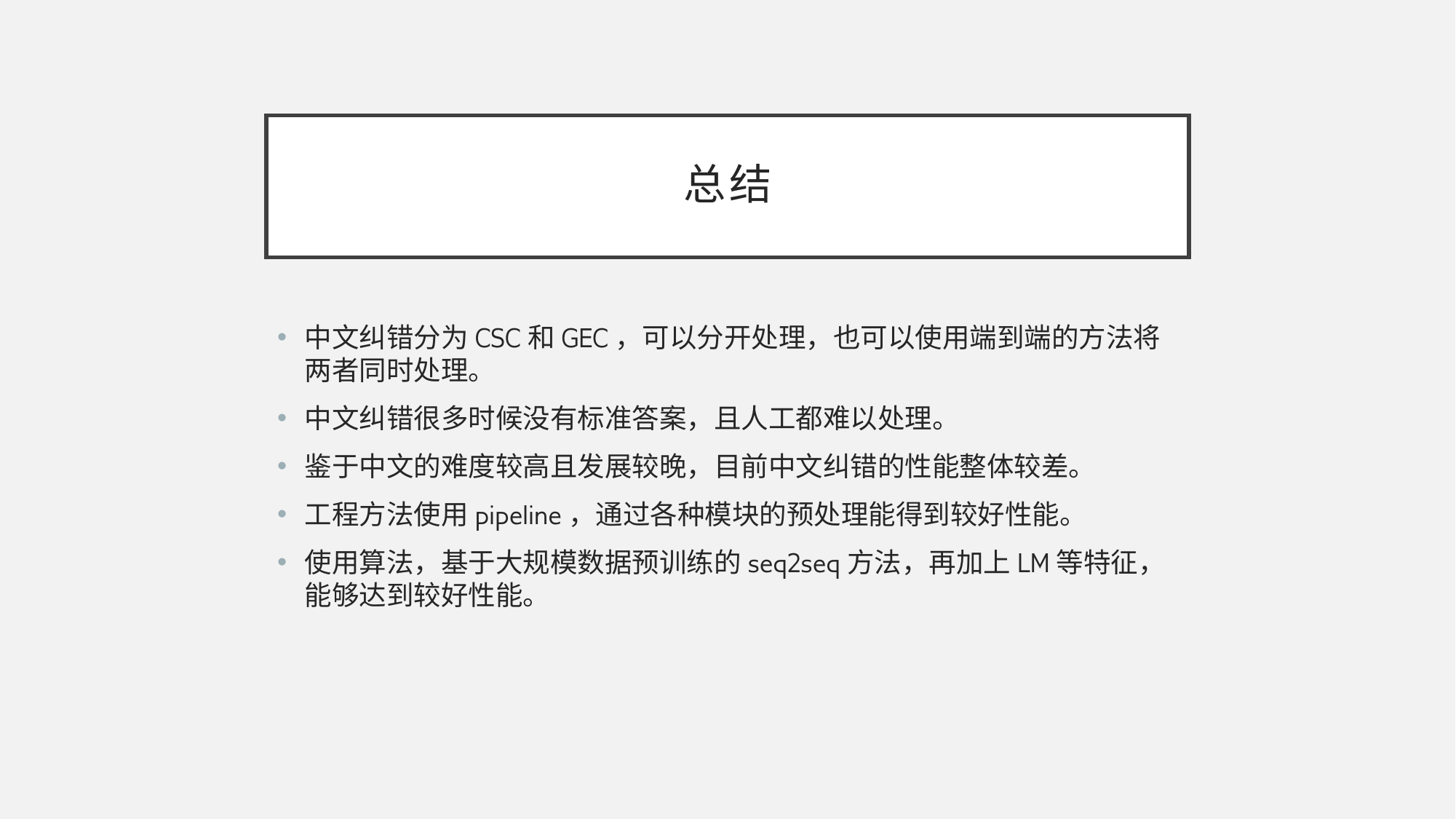

# 总结
中文纠错分为CSC和GEC，可以分开处理，也可以使用端到端的方法将两者同时处理。
中文纠错很多时候没有标准答案，且人工都难以处理。
鉴于中文的难度较高且发展较晚，目前中文纠错的性能整体较差。
工程方法使用pipeline，通过各种模块的预处理能得到较好性能。
使用算法，基于大规模数据预训练的seq2seq方法，再加上LM等特征，能够达到较好性能。